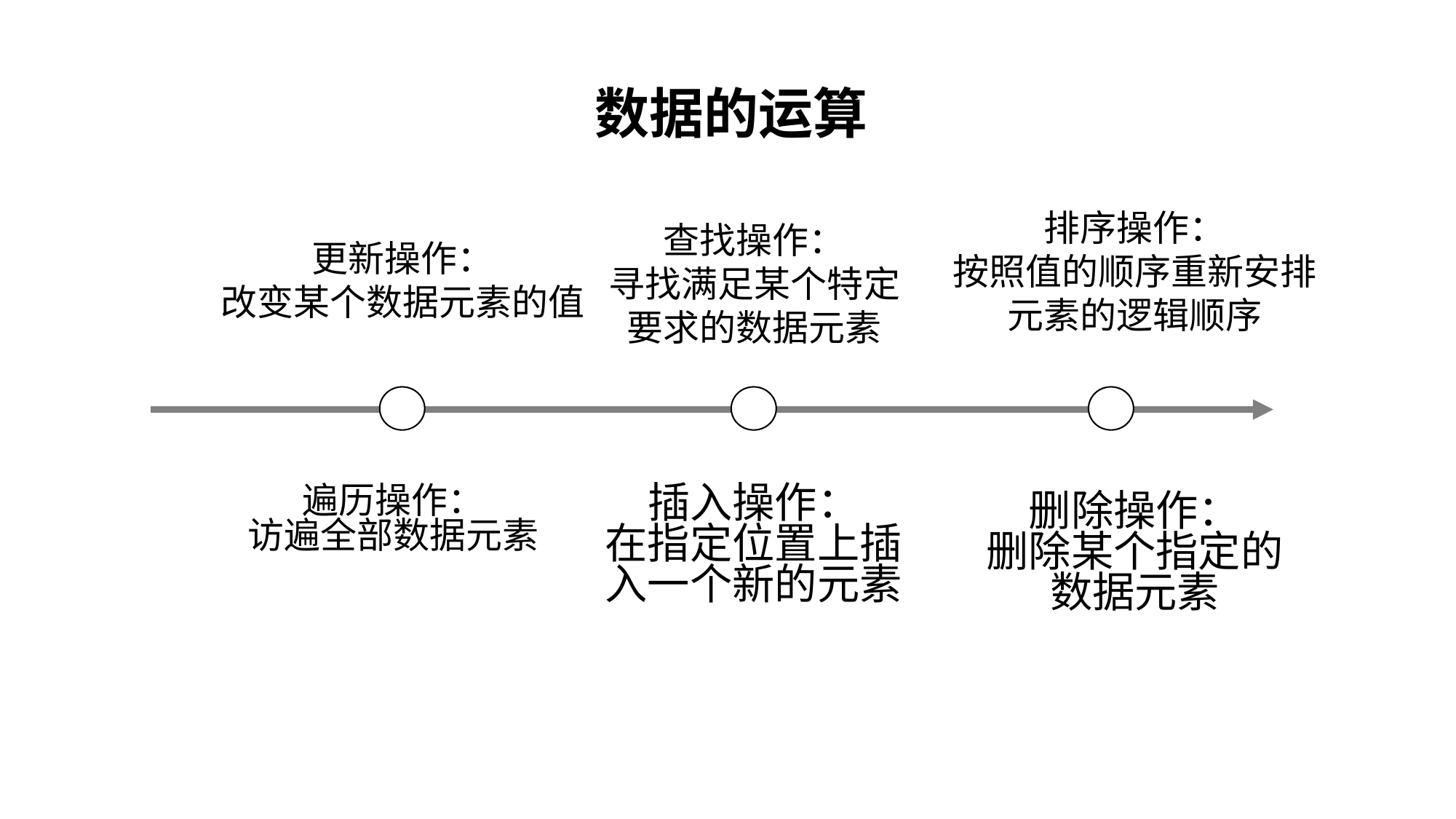

数据的运算
排序操作：
按照值的顺序重新安排元素的逻辑顺序

查找操作：
寻找满足某个特定要求的数据元素
更新操作：
改变某个数据元素的值

遍历操作：
访遍全部数据元素
插入操作：
在指定位置上插入一个新的元素
删除操作：
删除某个指定的数据元素